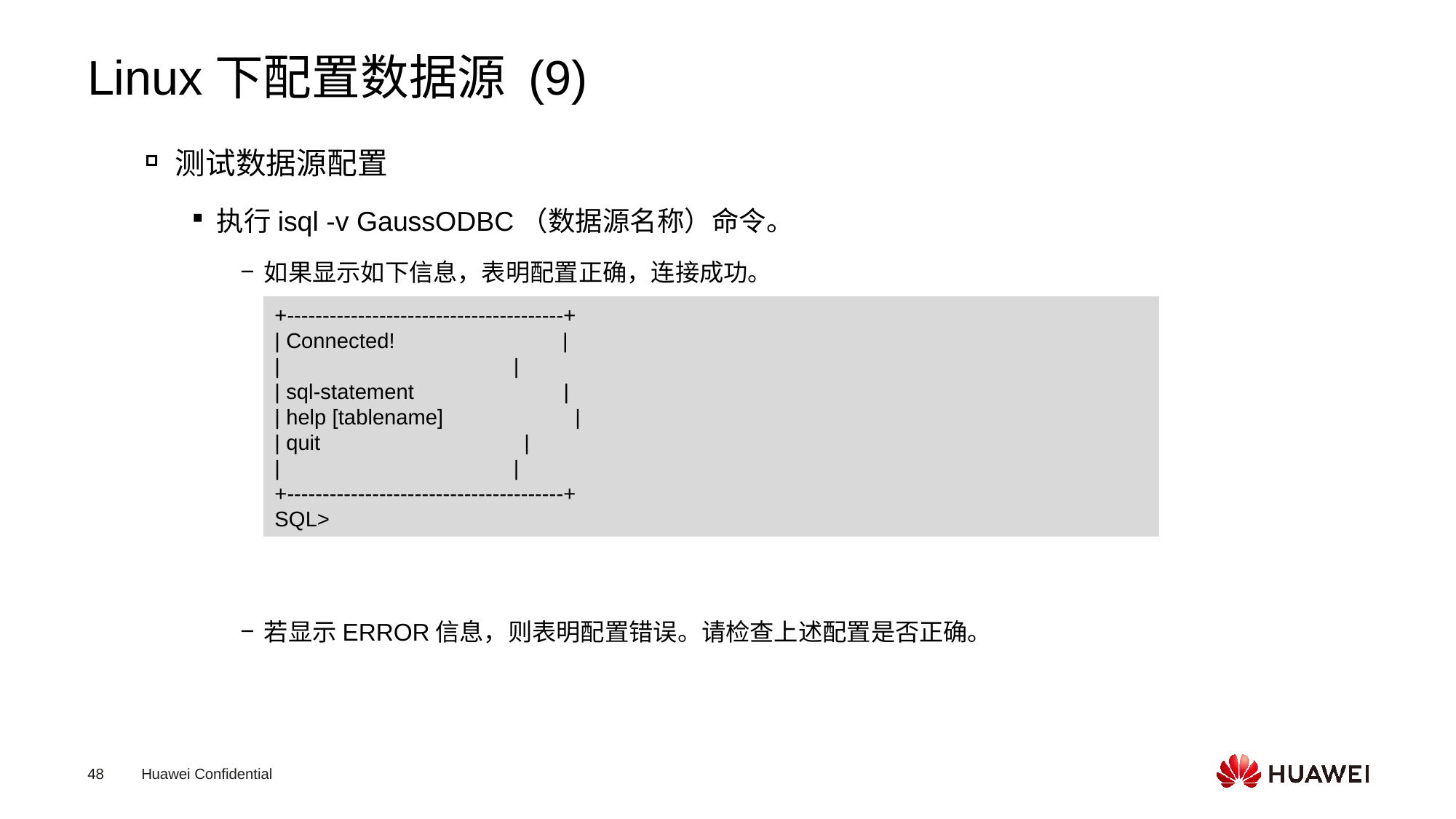

# Linux下配置数据源 (9)
测试数据源配置
执行isql -v GaussODBC（数据源名称）命令。
如果显示如下信息，表明配置正确，连接成功。

若显示ERROR信息，则表明配置错误。请检查上述配置是否正确。

+---------------------------------------+
| Connected!                            |
|                                       |
| sql-statement                         |
| help [tablename]                      |
| quit                                  |
|                                       |
+---------------------------------------+
SQL>